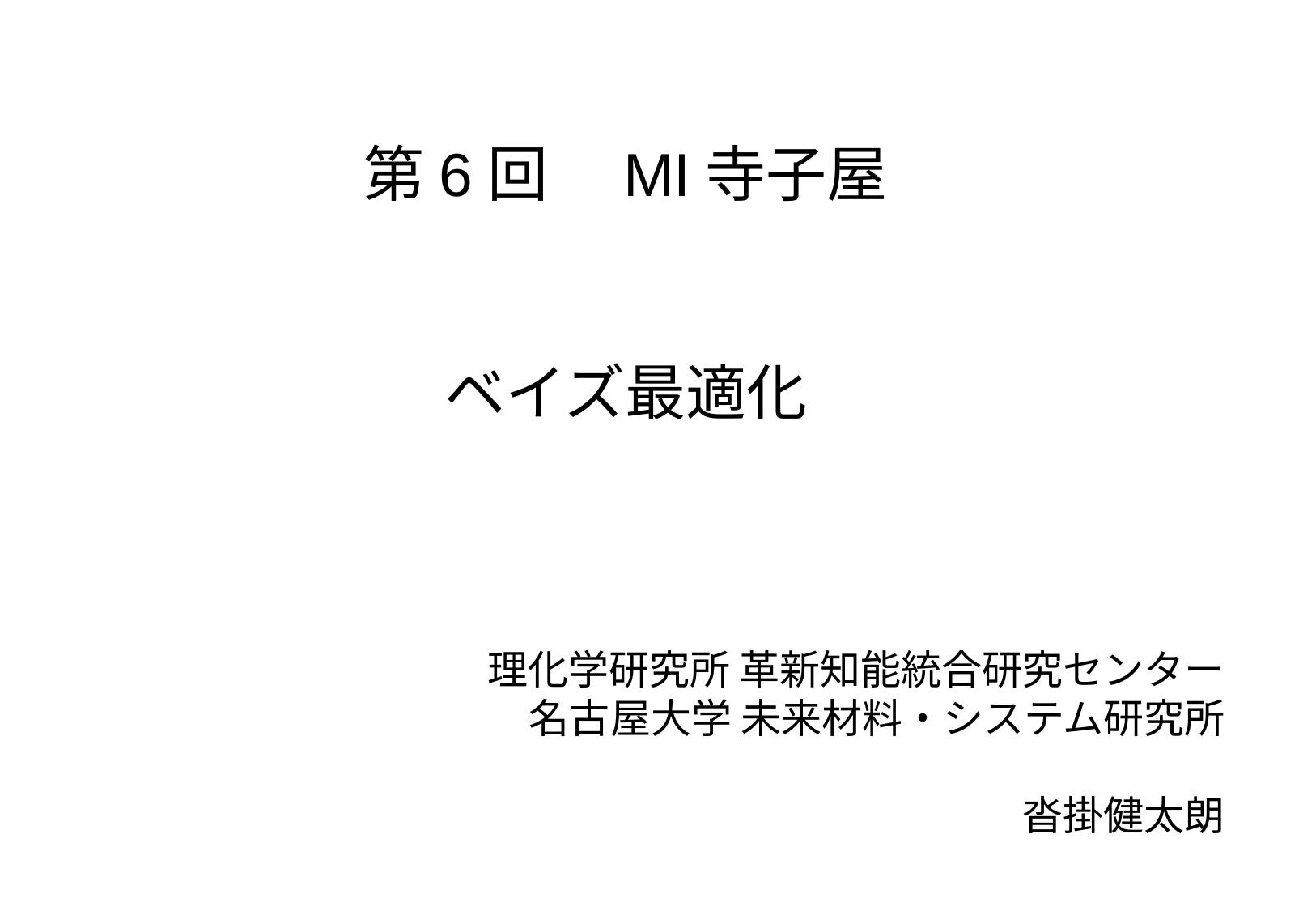

第6回　MI寺子屋

ベイズ最適化
理化学研究所 革新知能統合研究センター
名古屋大学 未来材料・システム研究所

沓掛健太朗